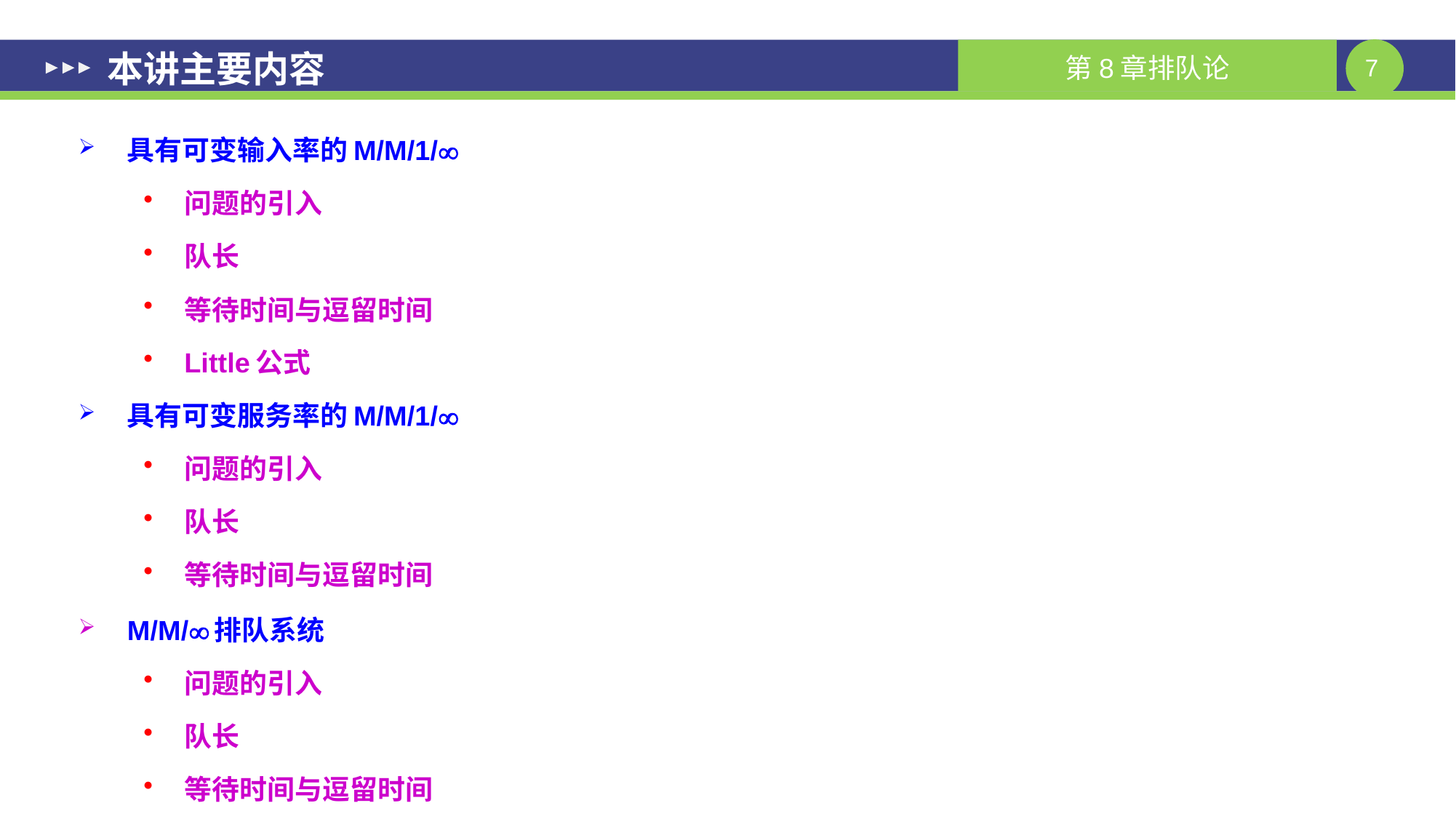

# 本讲主要内容
具有可变输入率的M/M/1/∞
问题的引入
队长
等待时间与逗留时间
Little公式
具有可变服务率的M/M/1/∞
问题的引入
队长
等待时间与逗留时间
M/M/∞排队系统
问题的引入
队长
等待时间与逗留时间